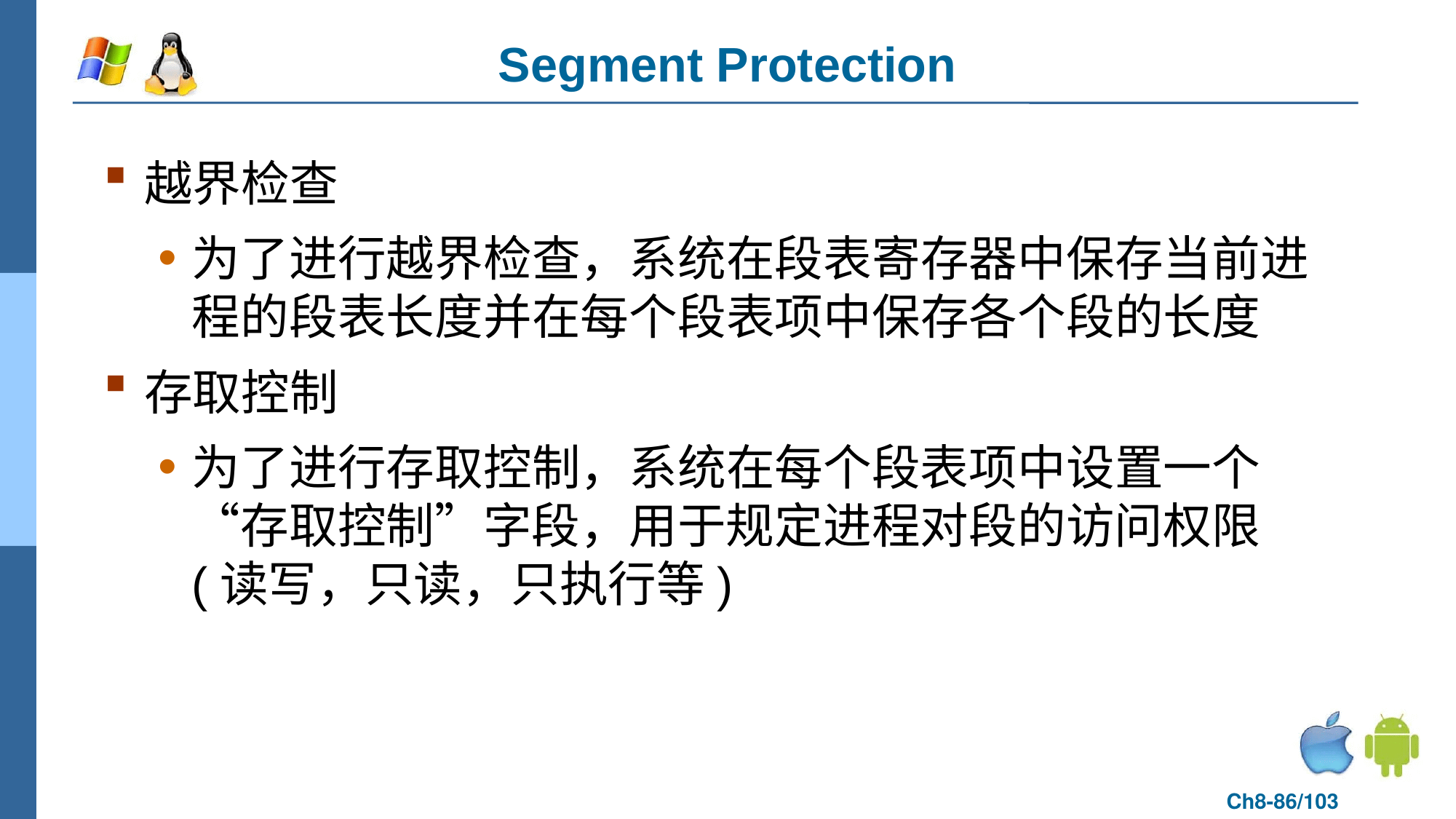

# Segment Protection
越界检查
为了进行越界检查，系统在段表寄存器中保存当前进程的段表长度并在每个段表项中保存各个段的长度
存取控制
为了进行存取控制，系统在每个段表项中设置一个 “存取控制”字段，用于规定进程对段的访问权限(读写，只读，只执行等)